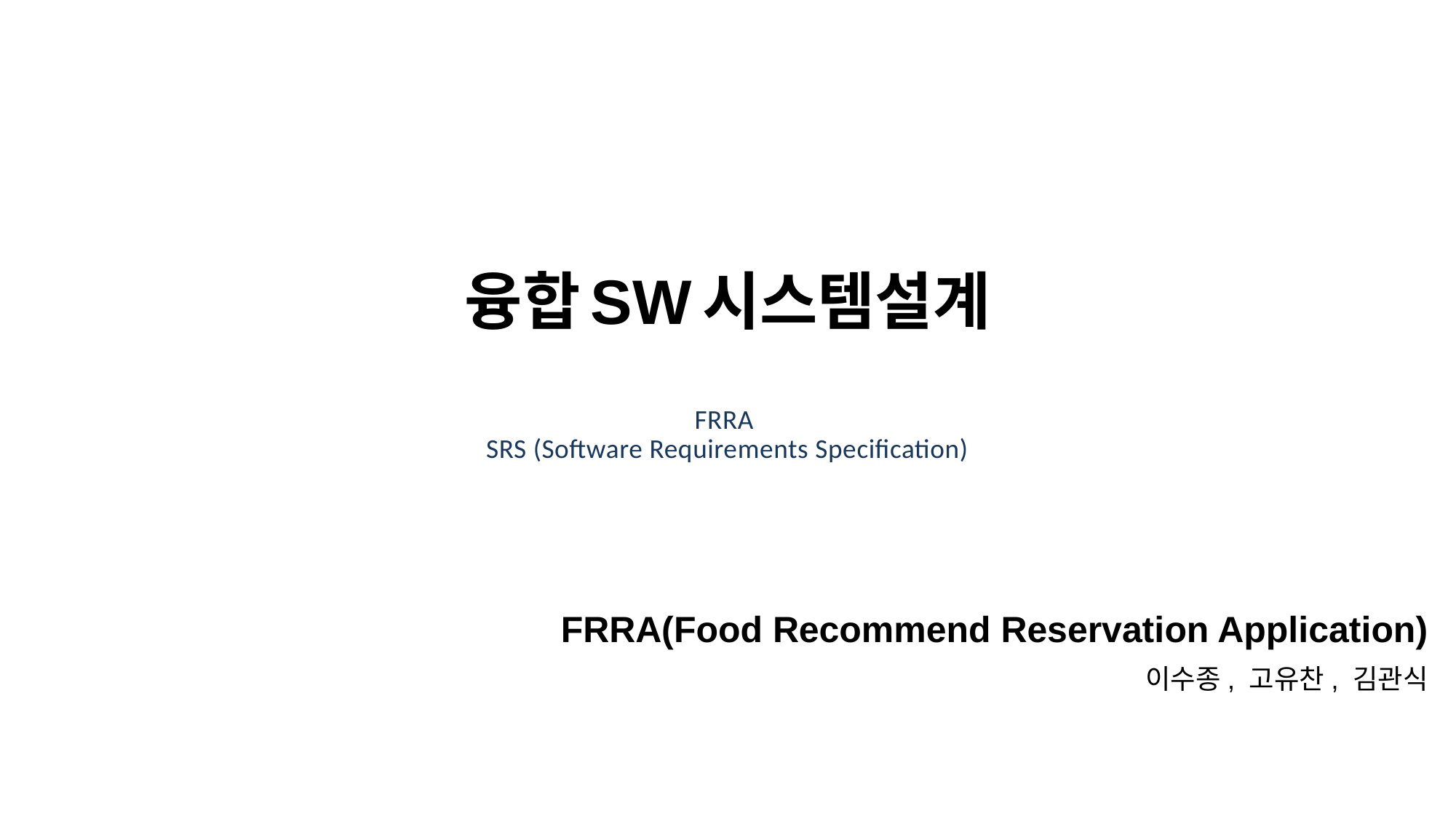

# 융합SW시스템설계 FRRA SRS (Software Requirements Specification)

FRRA(Food Recommend Reservation Application)
이수종, 고유찬, 김관식